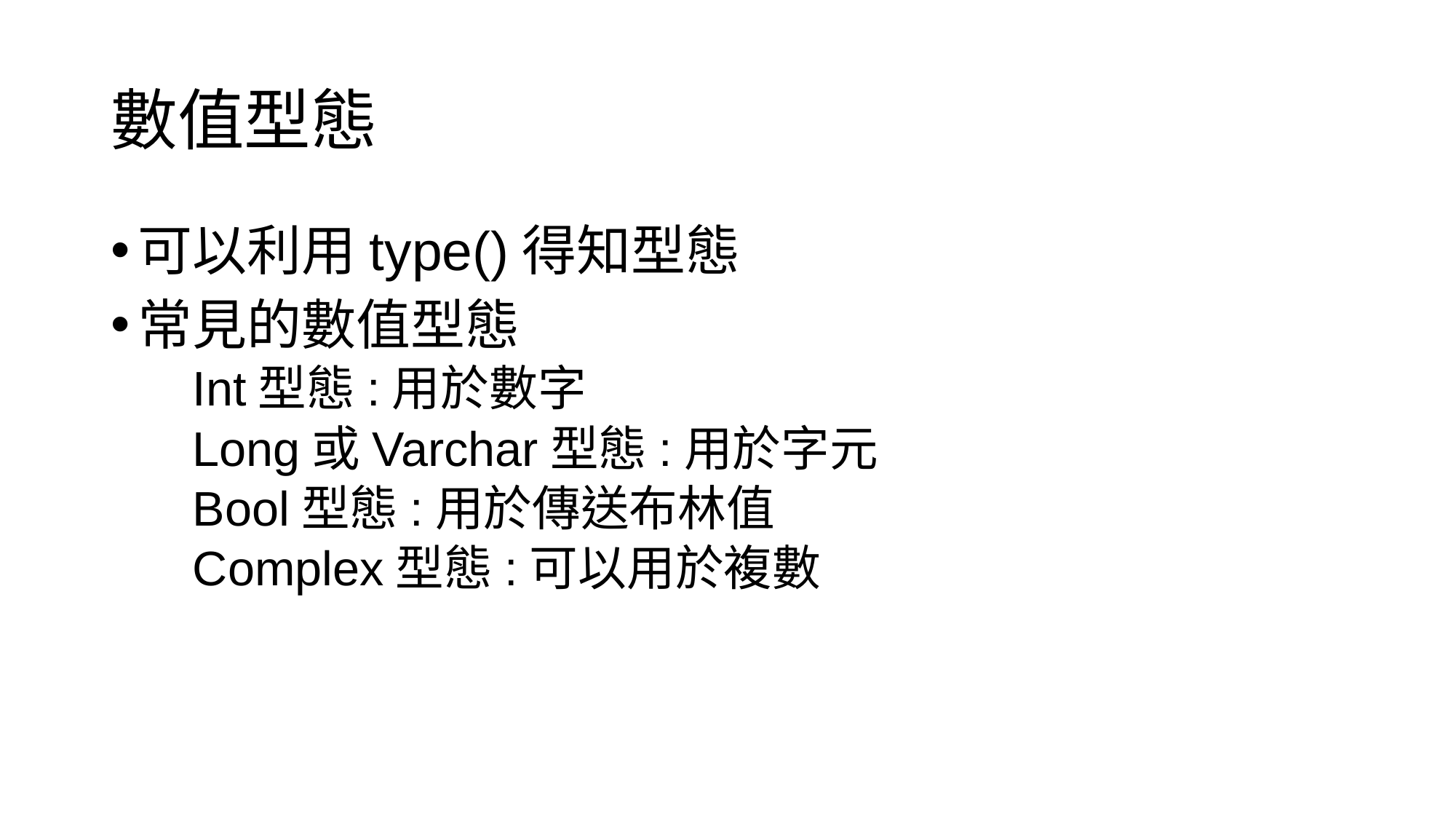

# 數值型態
可以利用type()得知型態
常見的數值型態
Int型態:用於數字
Long或Varchar型態:用於字元
Bool型態:用於傳送布林值
Complex型態:可以用於複數